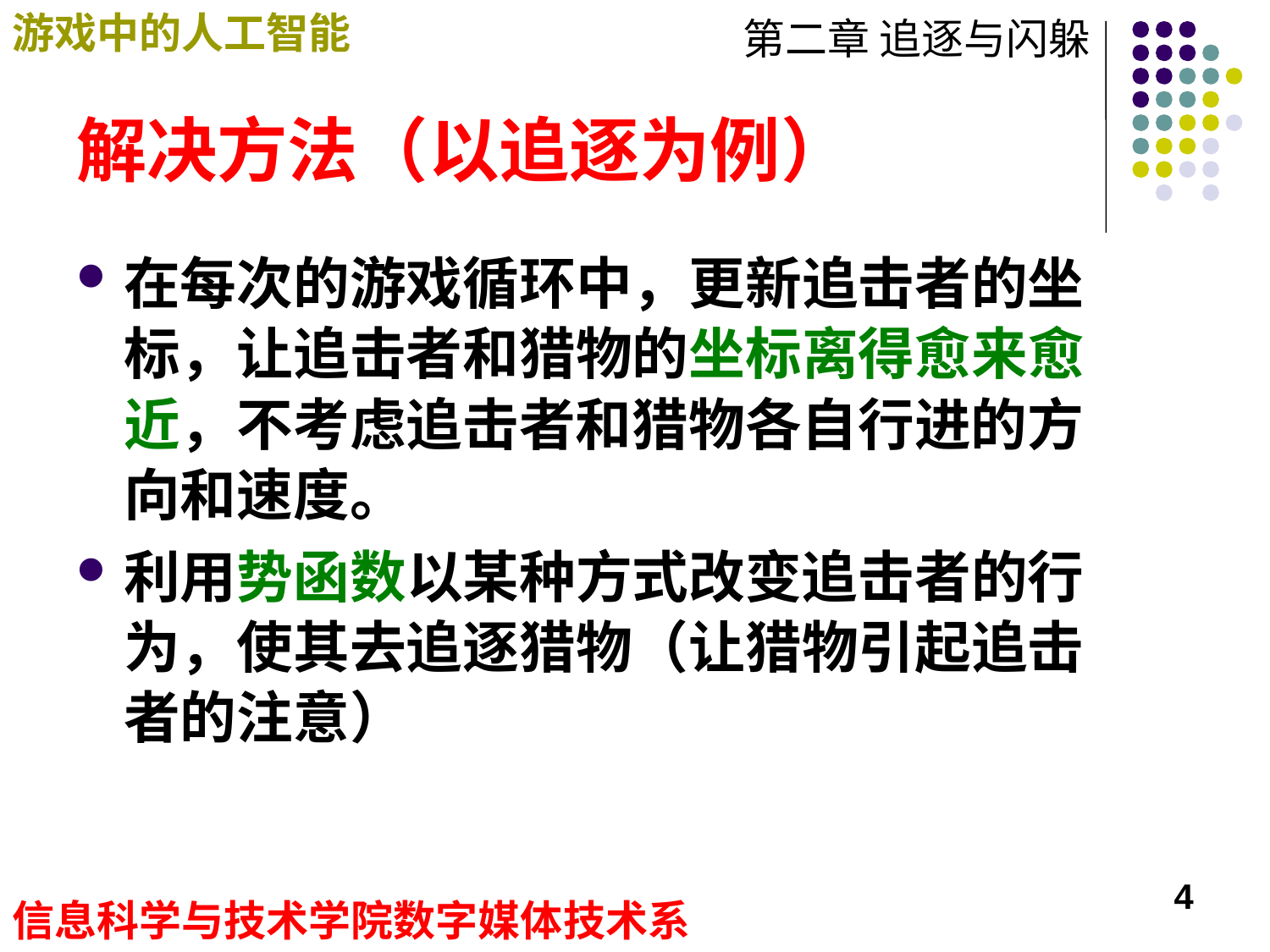

# 解决方法（以追逐为例）
在每次的游戏循环中，更新追击者的坐标，让追击者和猎物的坐标离得愈来愈近，不考虑追击者和猎物各自行进的方向和速度。
利用势函数以某种方式改变追击者的行为，使其去追逐猎物（让猎物引起追击者的注意）
4